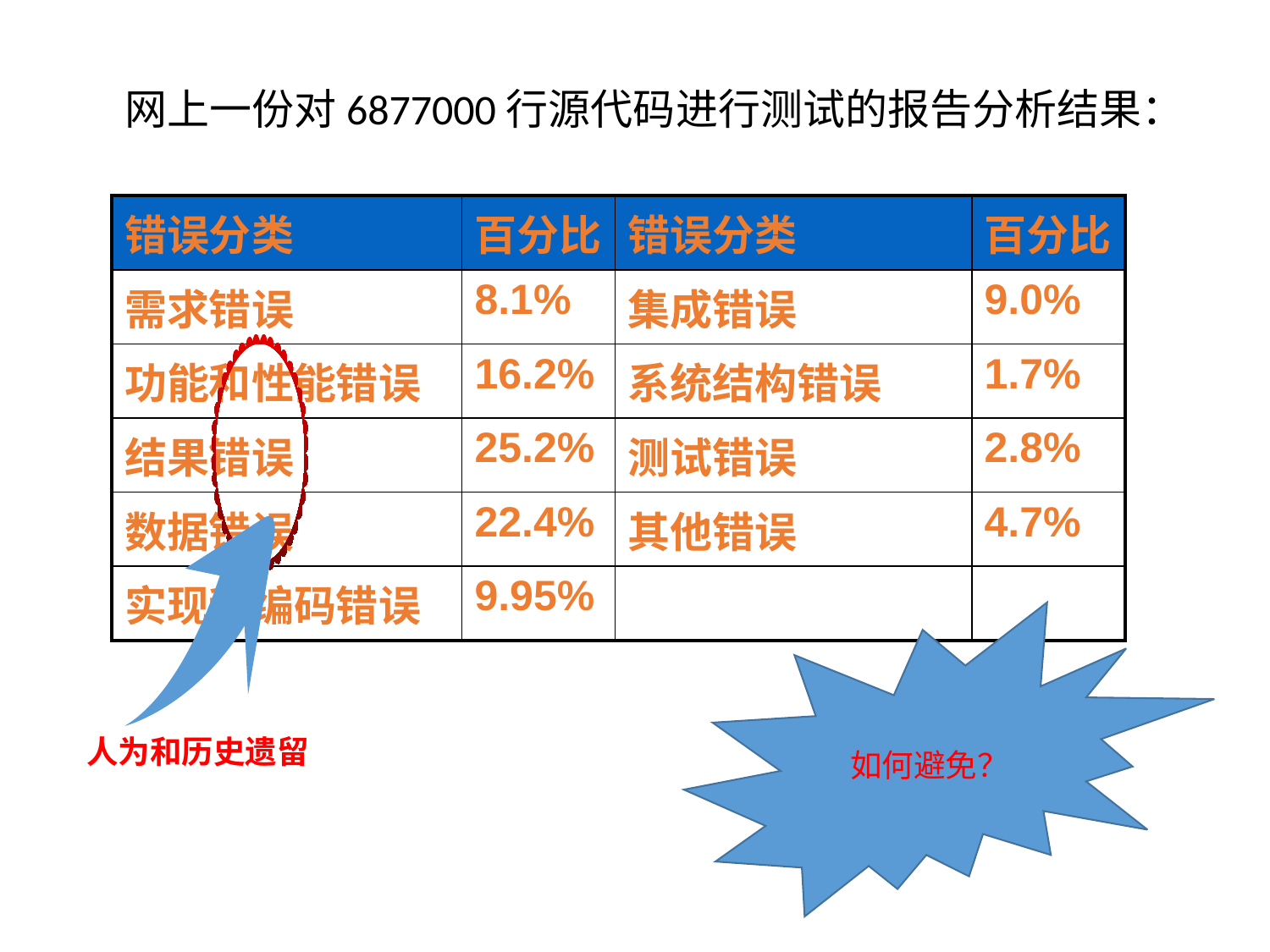

网上一份对6877000行源代码进行测试的报告分析结果：

| 错误分类 | 百分比 | 错误分类 | 百分比 |
| --- | --- | --- | --- |
| 需求错误 | 8.1% | 集成错误 | 9.0% |
| 功能和性能错误 | 16.2% | 系统结构错误 | 1.7% |
| 结果错误 | 25.2% | 测试错误 | 2.8% |
| 数据错误 | 22.4% | 其他错误 | 4.7% |
| 实现和编码错误 | 9.95% |  |  |

如何避免？
人为和历史遗留